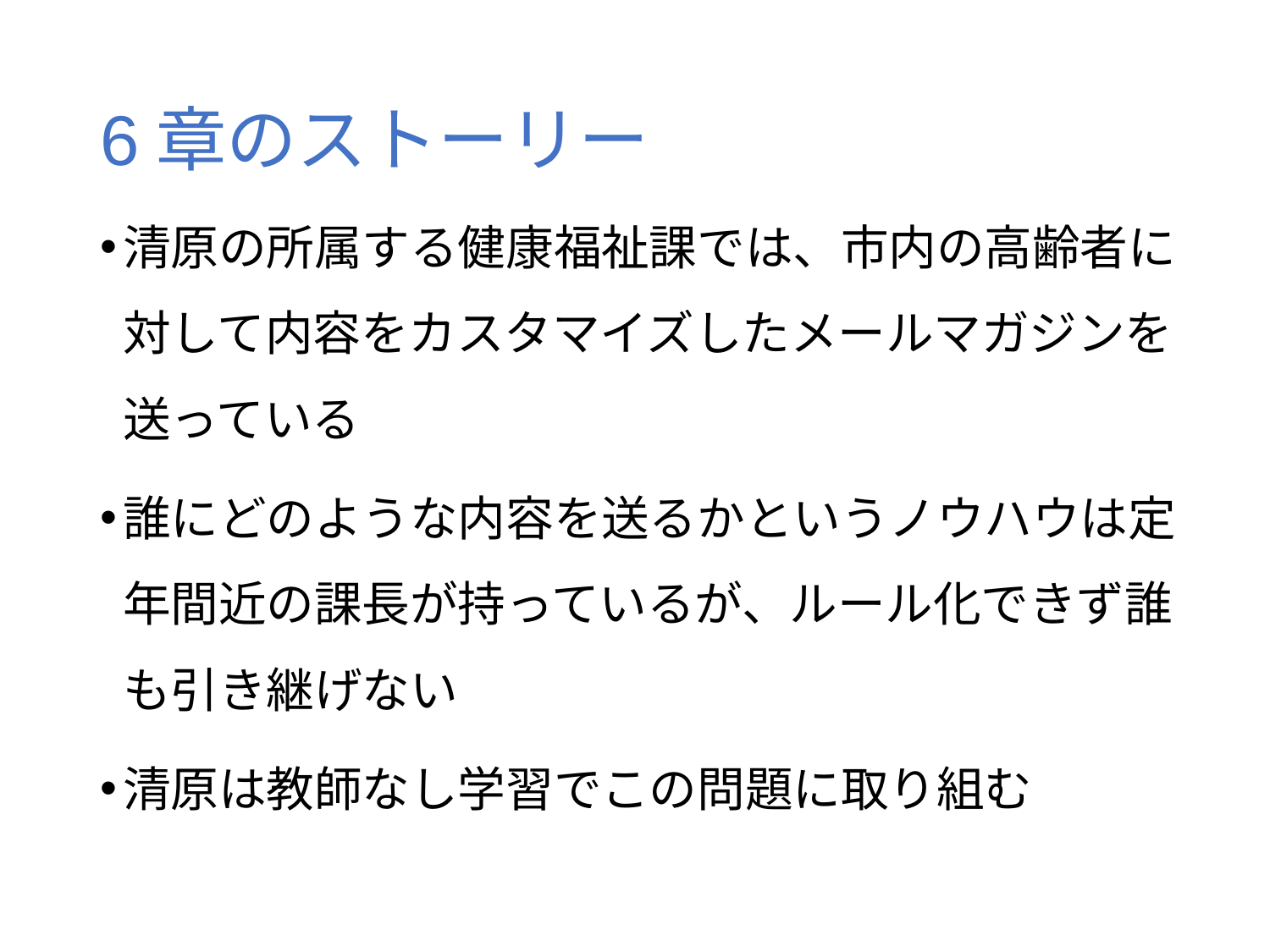

# 6章のストーリー
清原の所属する健康福祉課では、市内の高齢者に対して内容をカスタマイズしたメールマガジンを送っている
誰にどのような内容を送るかというノウハウは定年間近の課長が持っているが、ルール化できず誰も引き継げない
清原は教師なし学習でこの問題に取り組む